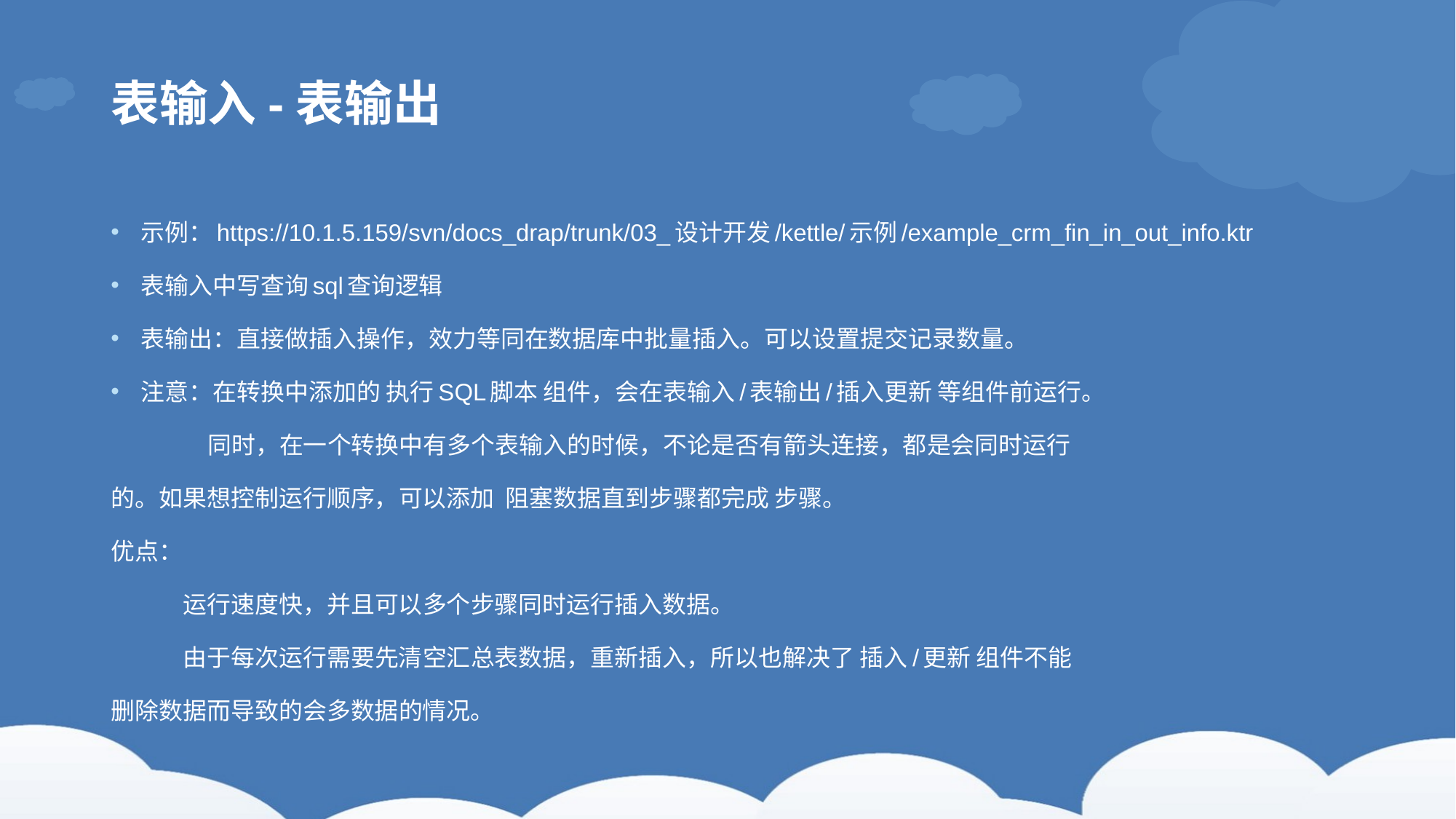

# 表输入-表输出
示例：https://10.1.5.159/svn/docs_drap/trunk/03_设计开发/kettle/示例/example_crm_fin_in_out_info.ktr
表输入中写查询sql查询逻辑
表输出：直接做插入操作，效力等同在数据库中批量插入。可以设置提交记录数量。
注意：在转换中添加的 执行SQL脚本 组件，会在表输入/表输出/插入更新 等组件前运行。
                 同时，在一个转换中有多个表输入的时候，不论是否有箭头连接，都是会同时运行
的。如果想控制运行顺序，可以添加  阻塞数据直到步骤都完成 步骤。
优点：
	运行速度快，并且可以多个步骤同时运行插入数据。
	由于每次运行需要先清空汇总表数据，重新插入，所以也解决了 插入/更新 组件不能
删除数据而导致的会多数据的情况。